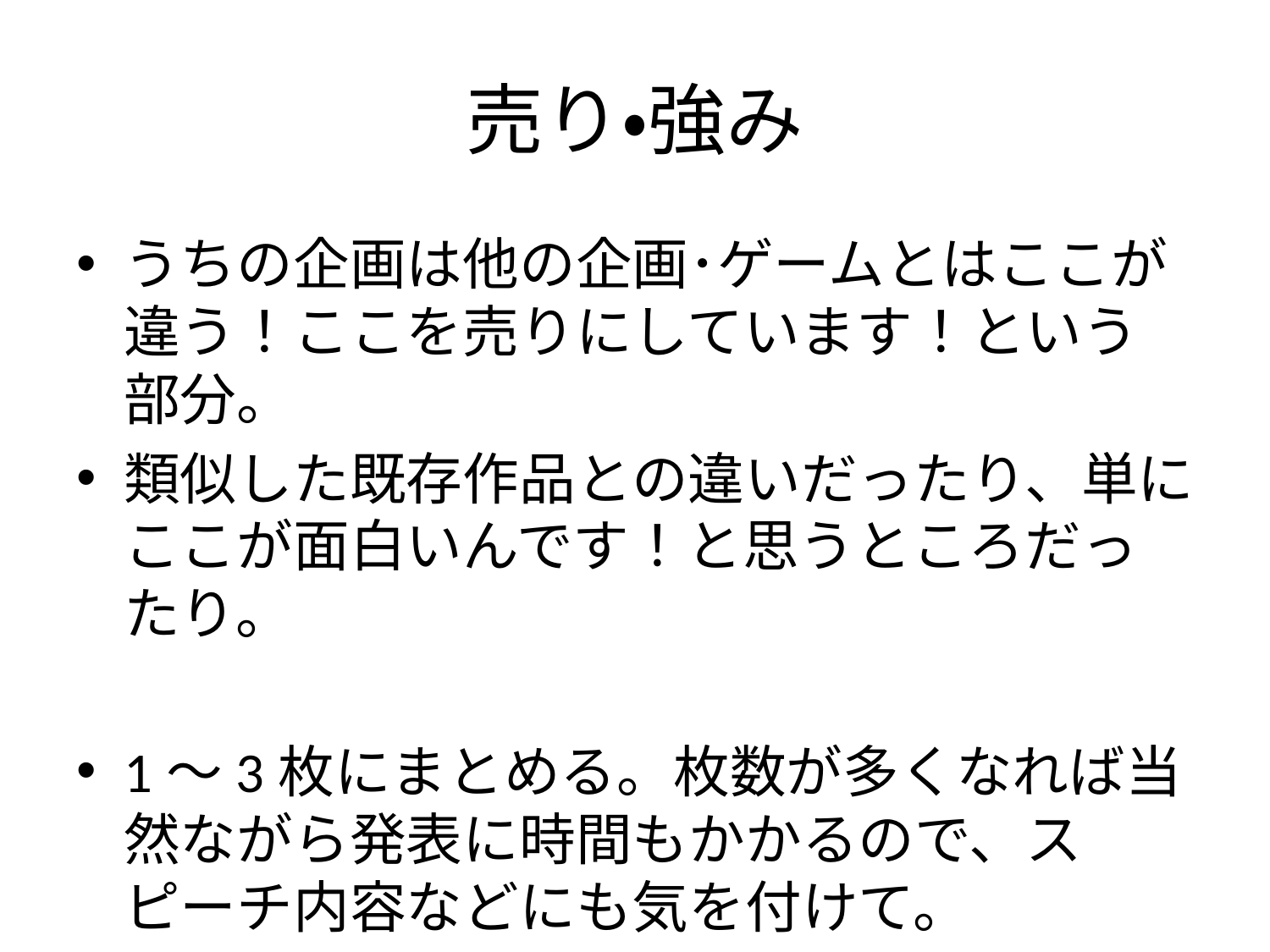

# 売り・強み
うちの企画は他の企画･ゲームとはここが違う！ここを売りにしています！という部分。
類似した既存作品との違いだったり、単にここが面白いんです！と思うところだったり。

1～3枚にまとめる。枚数が多くなれば当然ながら発表に時間もかかるので、スピーチ内容などにも気を付けて。